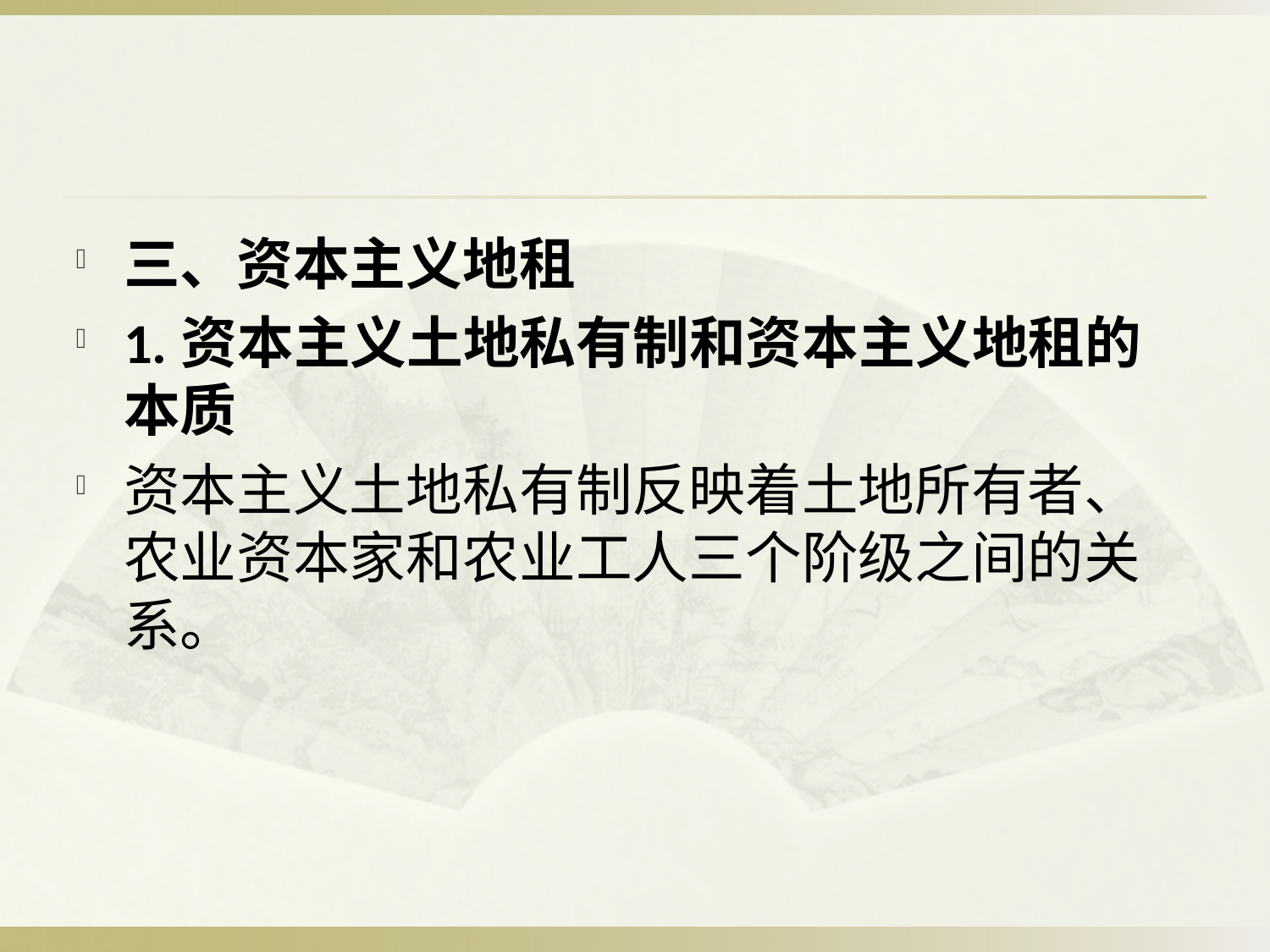

#
三、资本主义地租
1.资本主义土地私有制和资本主义地租的本质
资本主义土地私有制反映着土地所有者、农业资本家和农业工人三个阶级之间的关系。